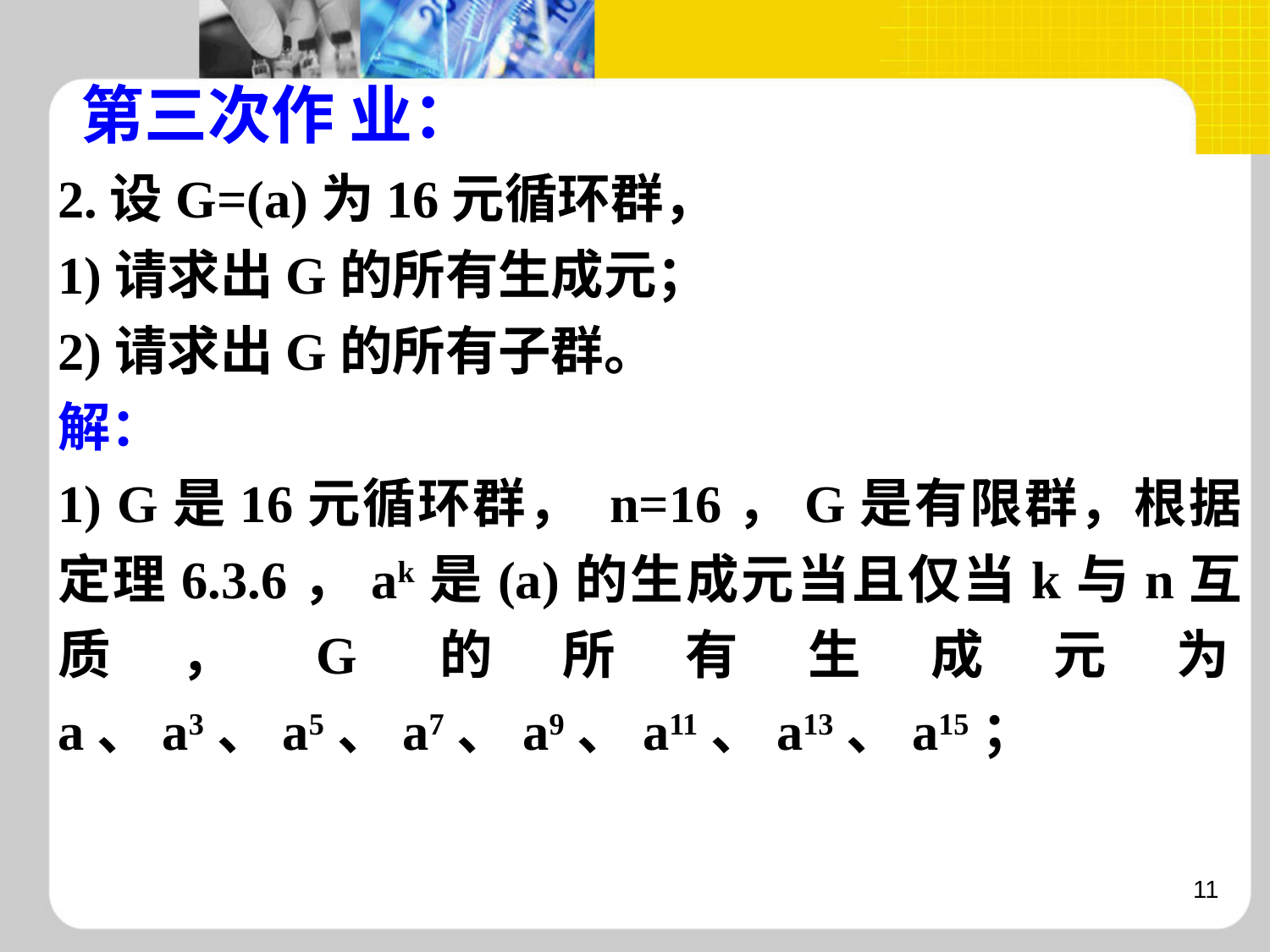

# 第三次作 业：
2.设G=(a)为16元循环群，
1)请求出G的所有生成元；
2)请求出G的所有子群。
解：
1) G是16元循环群， n=16，G是有限群，根据定理6.3.6，ak是(a)的生成元当且仅当k与n互质，G的所有生成元为a、a3、a5、a7、a9、a11、a13、a15；

11